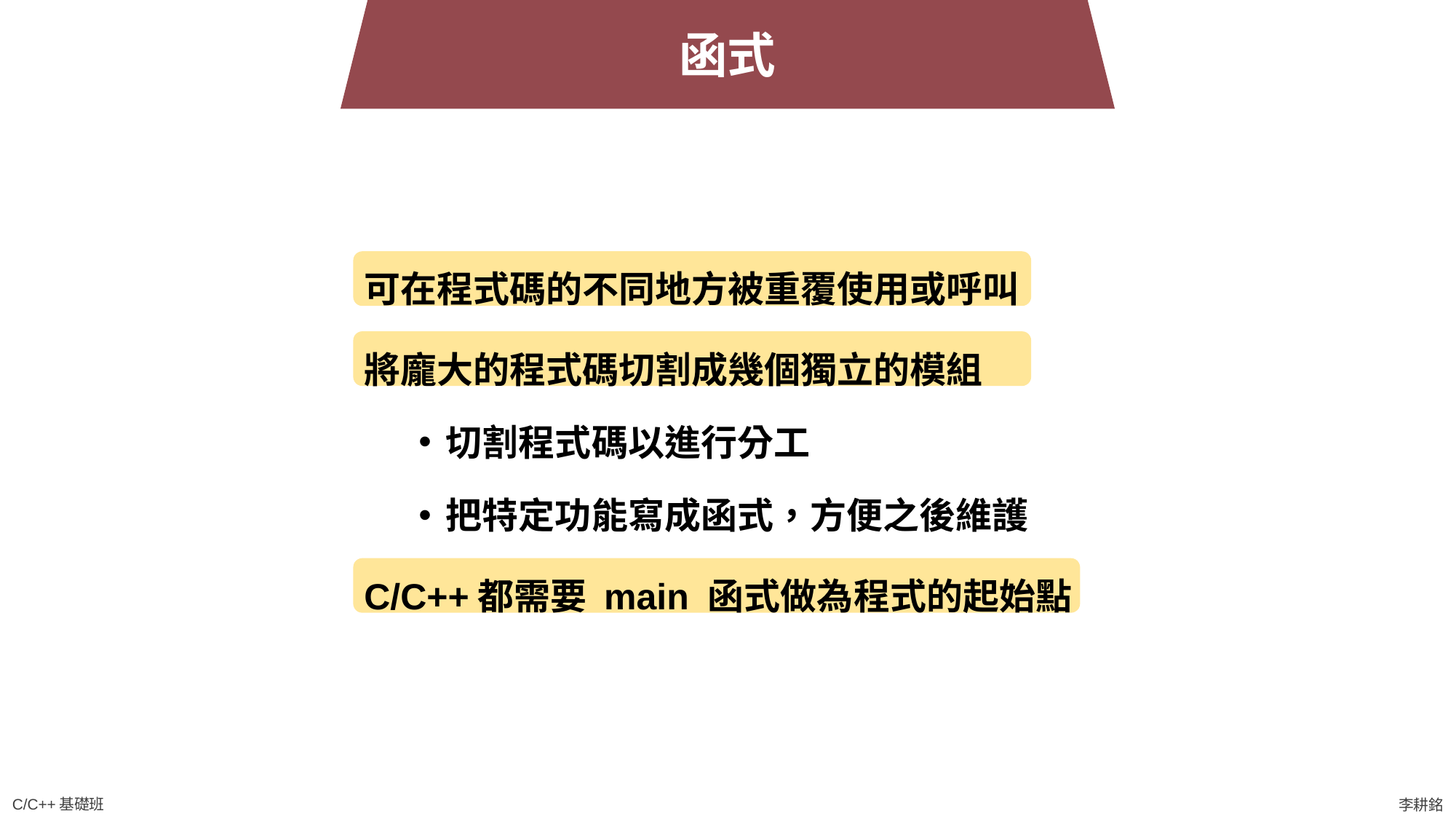

函式
可在程式碼的不同地方被重覆使用或呼叫
將龐大的程式碼切割成幾個獨立的模組
切割程式碼以進行分工
把特定功能寫成函式，方便之後維護
C/C++都需要 main 函式做為程式的起始點

C/C++基礎班
李耕銘